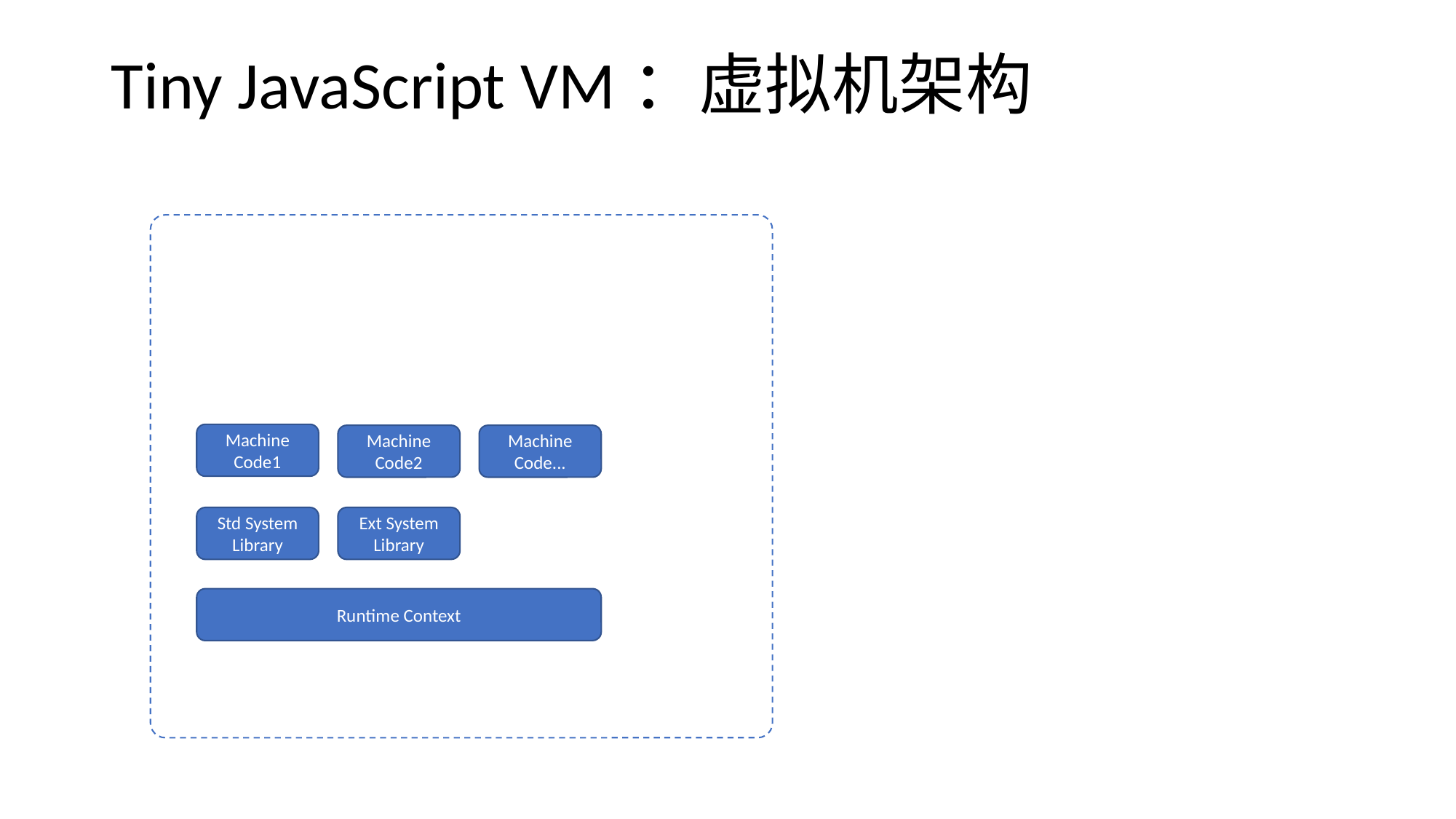

# Tiny JavaScript VM：虚拟机架构
Sandbox
Machine
Code1
Machine
Code2
Machine
Code...
Std System Library
Ext System Library
Runtime Context